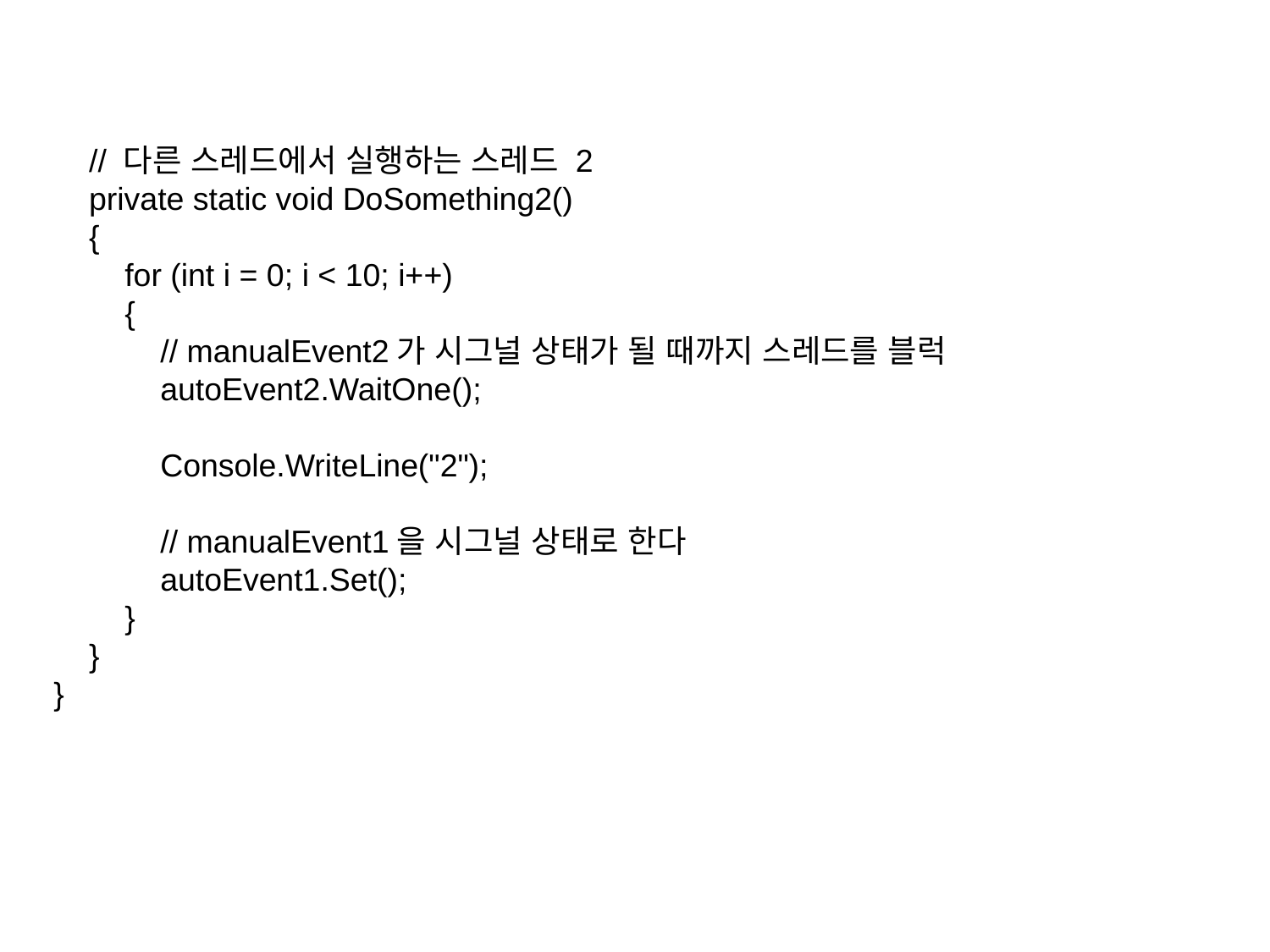

// 다른 스레드에서 실행하는 스레드 2
    private static void DoSomething2()
    {
        for (int i = 0; i < 10; i++)
        {
            // manualEvent2가 시그널 상태가 될 때까지 스레드를 블럭
            autoEvent2.WaitOne();

            Console.WriteLine("2");

            // manualEvent1을 시그널 상태로 한다
            autoEvent1.Set();
        }
    }
}